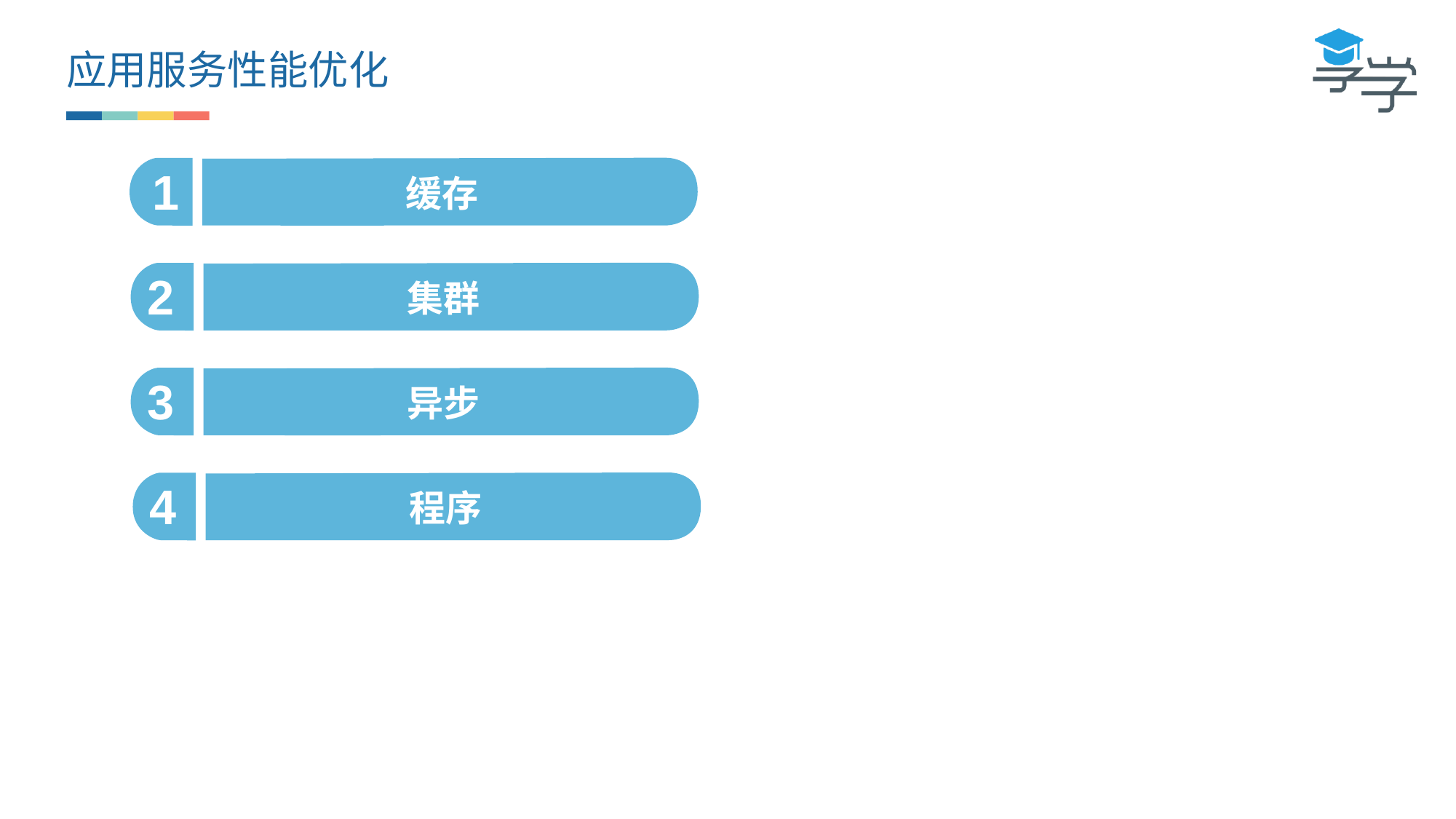

应用服务性能优化

1

缓存
2

集群
3

异步
4

程序